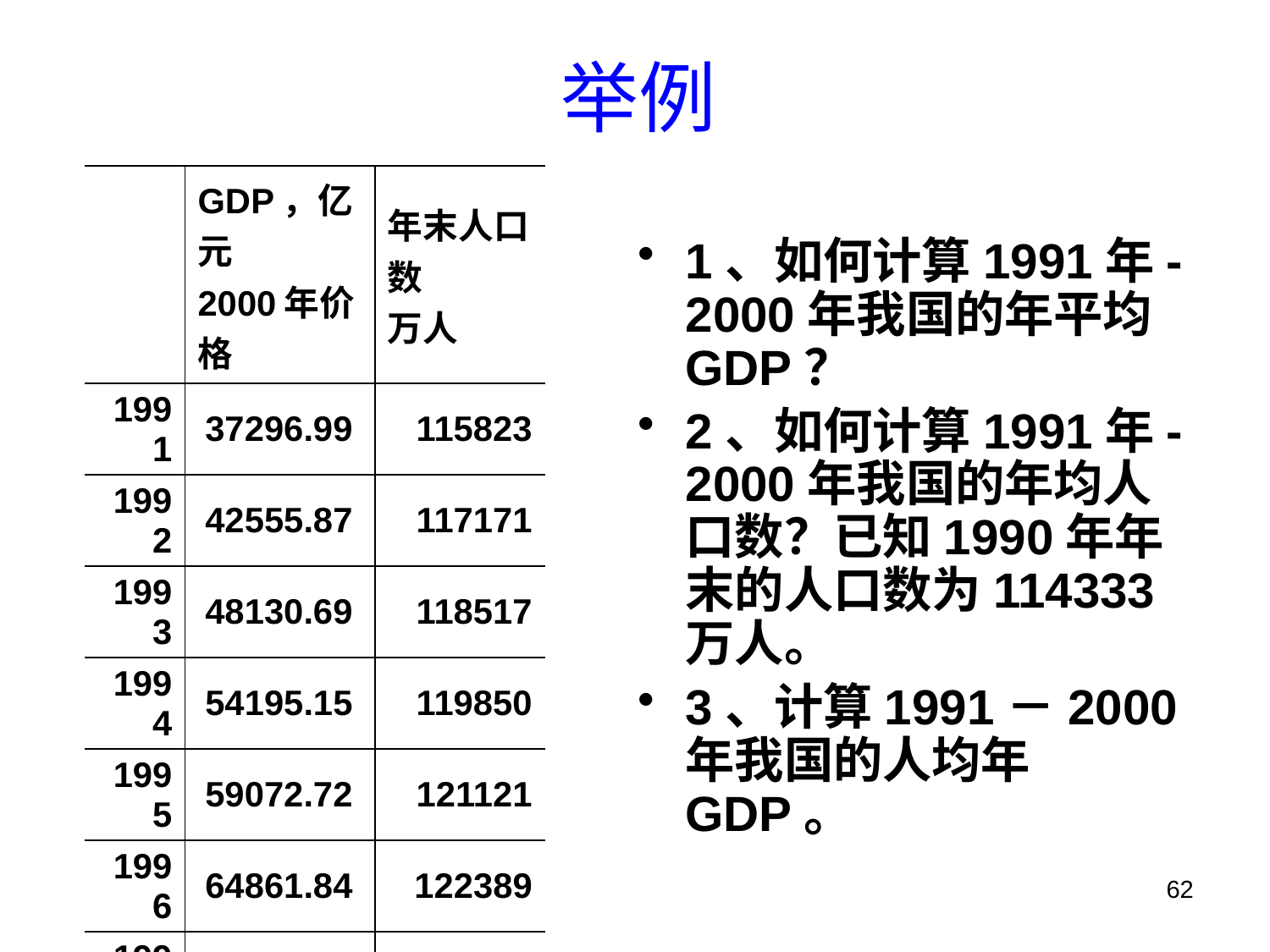

# 举例
|  | GDP，亿元 2000年价格 | 年末人口数 万人 |
| --- | --- | --- |
| 1991 | 37296.99 | 115823 |
| 1992 | 42555.87 | 117171 |
| 1993 | 48130.69 | 118517 |
| 1994 | 54195.15 | 119850 |
| 1995 | 59072.72 | 121121 |
| 1996 | 64861.84 | 122389 |
| 1997 | 70439.96 | 123626 |
| 1998 | 75944.61 | 124761 |
| 1999 | 81390.56 | 125786 |
| 2000 | 88228.10 | 126743 |
1、如何计算1991年-2000年我国的年平均GDP？
2、如何计算1991年-2000年我国的年均人口数？已知1990年年末的人口数为114333万人。
3、计算1991－2000年我国的人均年GDP。
62